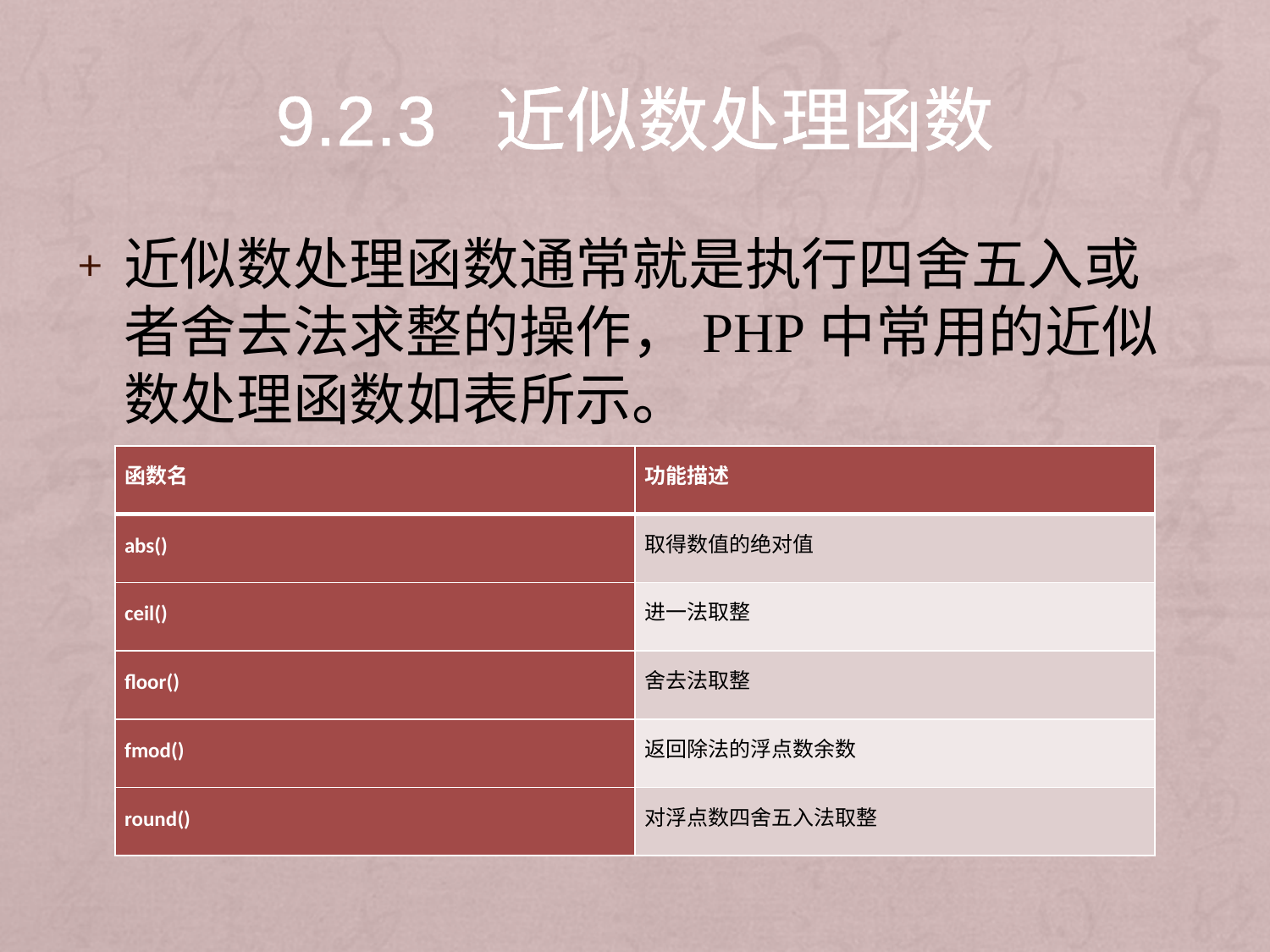

# 9.2.3  近似数处理函数
近似数处理函数通常就是执行四舍五入或者舍去法求整的操作，PHP中常用的近似数处理函数如表所示。
| 函数名 | 功能描述 |
| --- | --- |
| abs() | 取得数值的绝对值 |
| ceil() | 进一法取整 |
| floor() | 舍去法取整 |
| fmod() | 返回除法的浮点数余数 |
| round() | 对浮点数四舍五入法取整 |